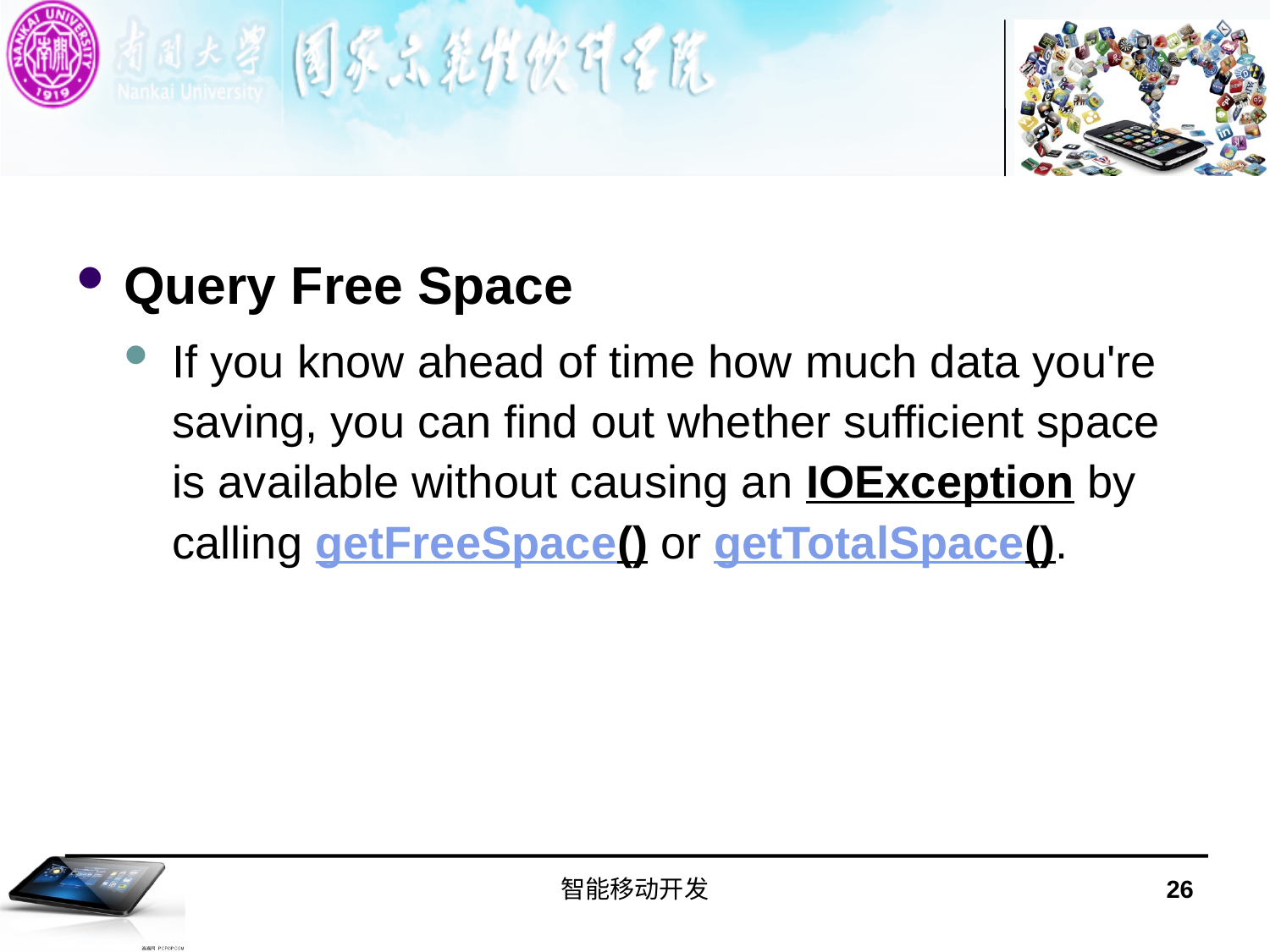

#
Query Free Space
If you know ahead of time how much data you're saving, you can find out whether sufficient space is available without causing an IOException by calling getFreeSpace() or getTotalSpace().
智能移动开发
26